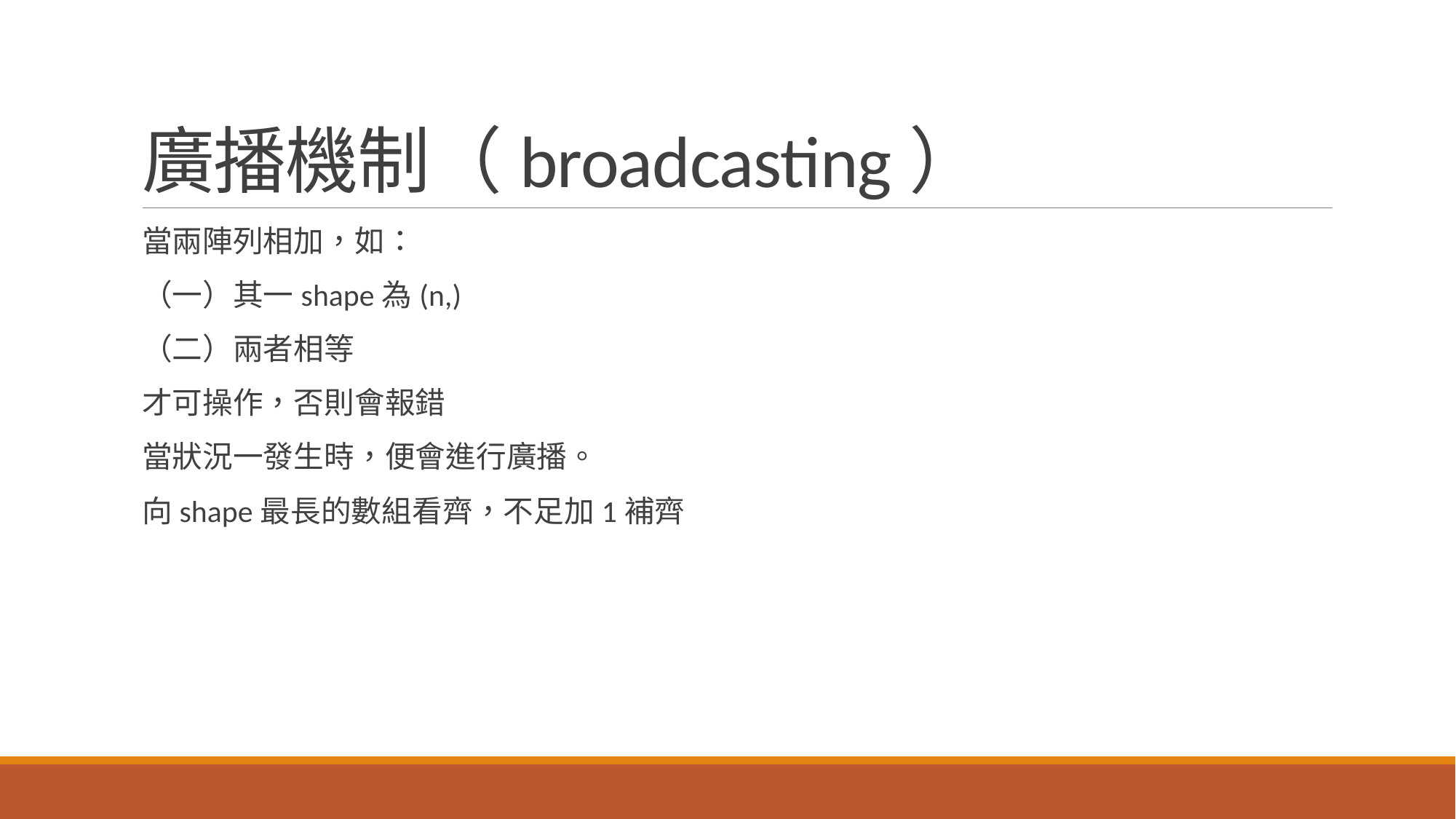

# 廣播機制（broadcasting）
當兩陣列相加，如：
（一）其一shape為(n,)
（二）兩者相等
才可操作，否則會報錯
當狀況一發生時，便會進行廣播。
向shape最長的數組看齊，不足加1補齊